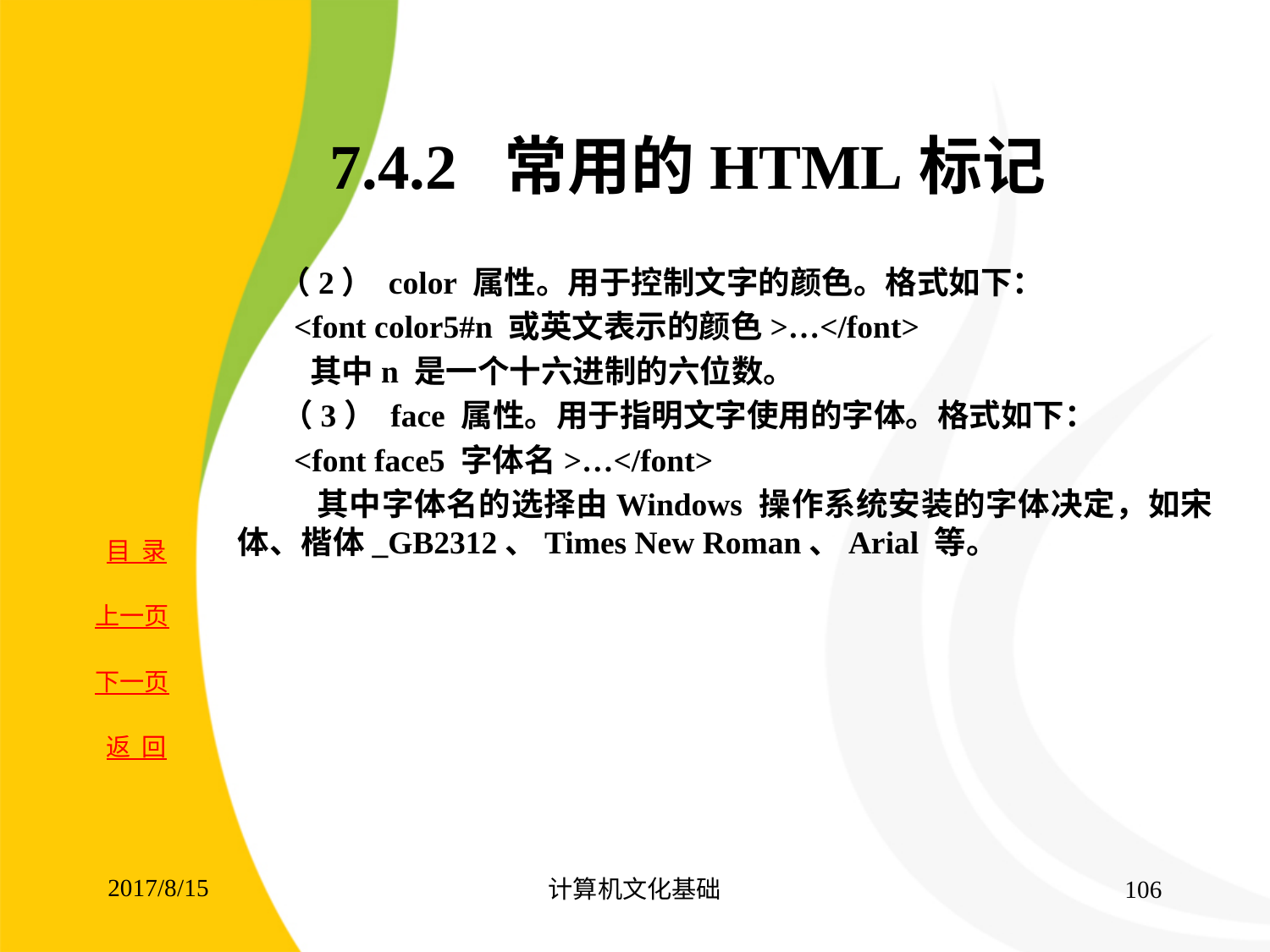

# 7.4.2  常用的HTML标记
        （2） color 属性。用于控制文字的颜色。格式如下：
       <font color5#n 或英文表示的颜色>…</font>
         其中n 是一个十六进制的六位数。
     （3） face 属性。用于指明文字使用的字体。格式如下：
       <font face5 字体名>…</font>
         其中字体名的选择由Windows 操作系统安装的字体决定，如宋体、楷体_GB2312、Times New Roman、Arial 等。
2017/8/15
计算机文化基础
106